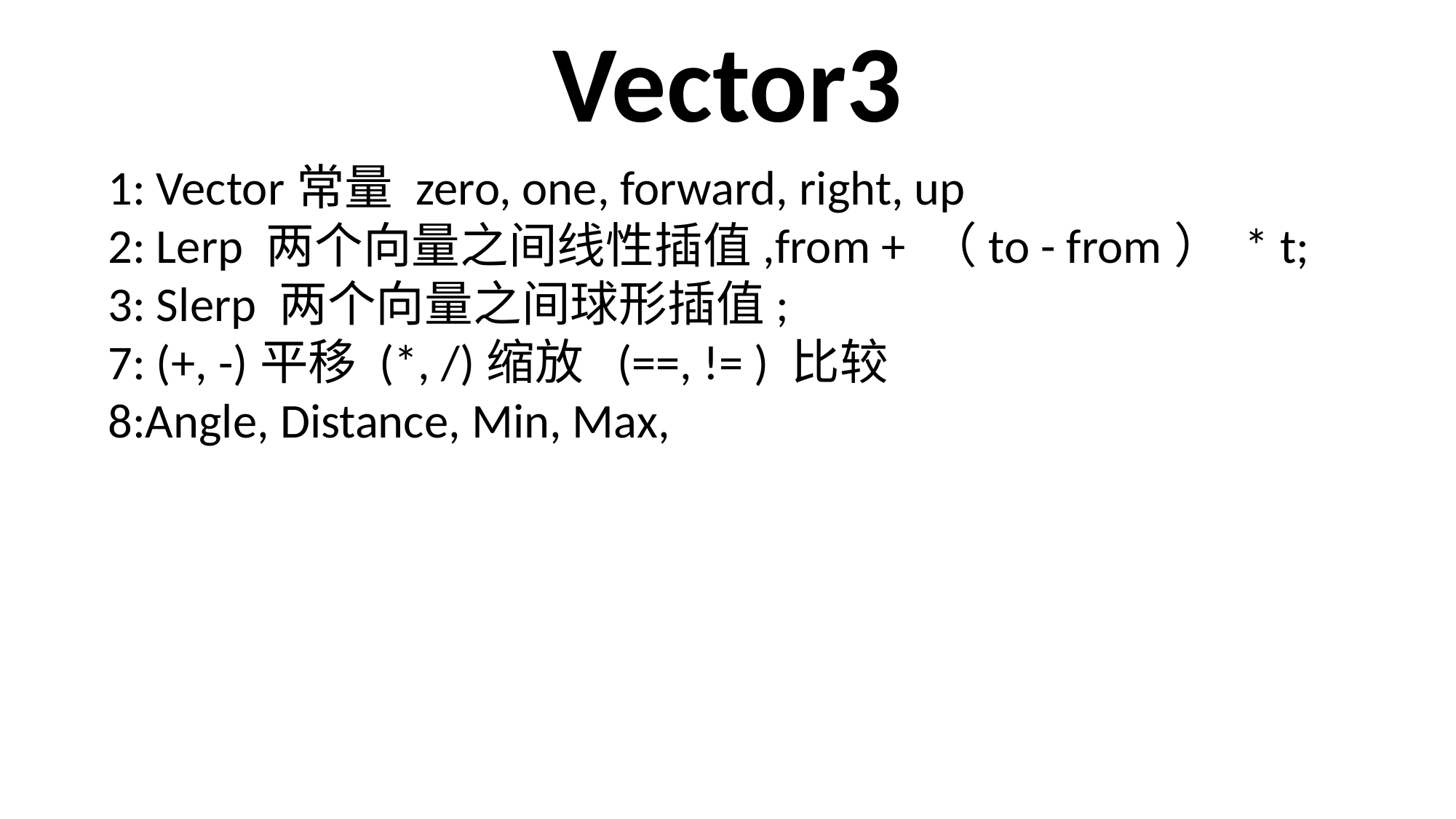

Vector3
1: Vector常量 zero, one, forward, right, up
2: Lerp 两个向量之间线性插值,from + （to - from） * t;
3: Slerp 两个向量之间球形插值;
7: (+, -)平移 (*, /)缩放  (==, != ) 比较
8:Angle, Distance, Min, Max,
3